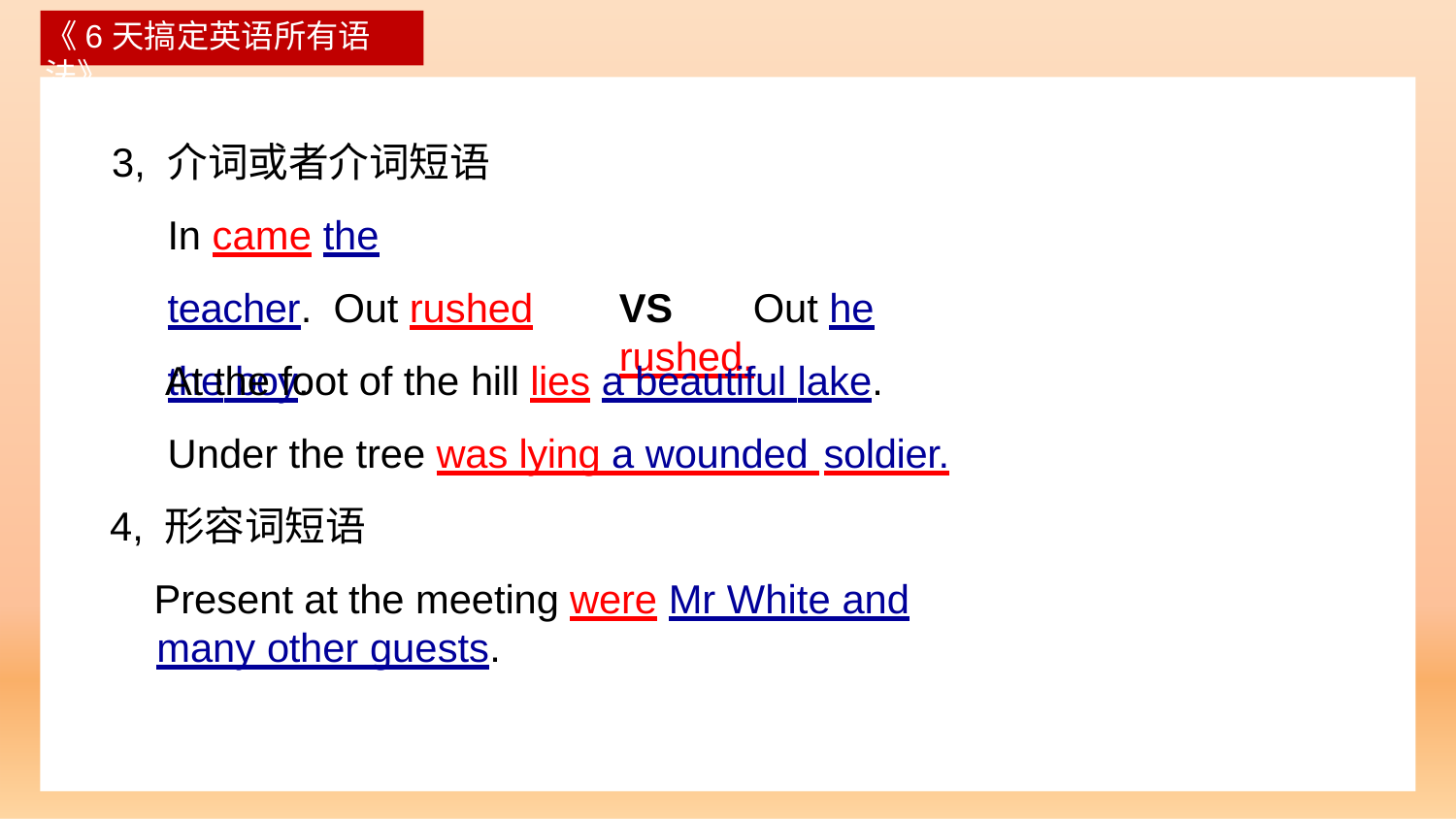

《6天搞定英语所有语法》
# 3,	介词或者介词短语 In came the teacher.  Out rushed the boy.
VS	Out he rushed.
At the foot of the hill lies a beautiful lake.  Under the tree was lying a wounded soldier.
4, 形容词短语
Present at the meeting were Mr White and many other guests.